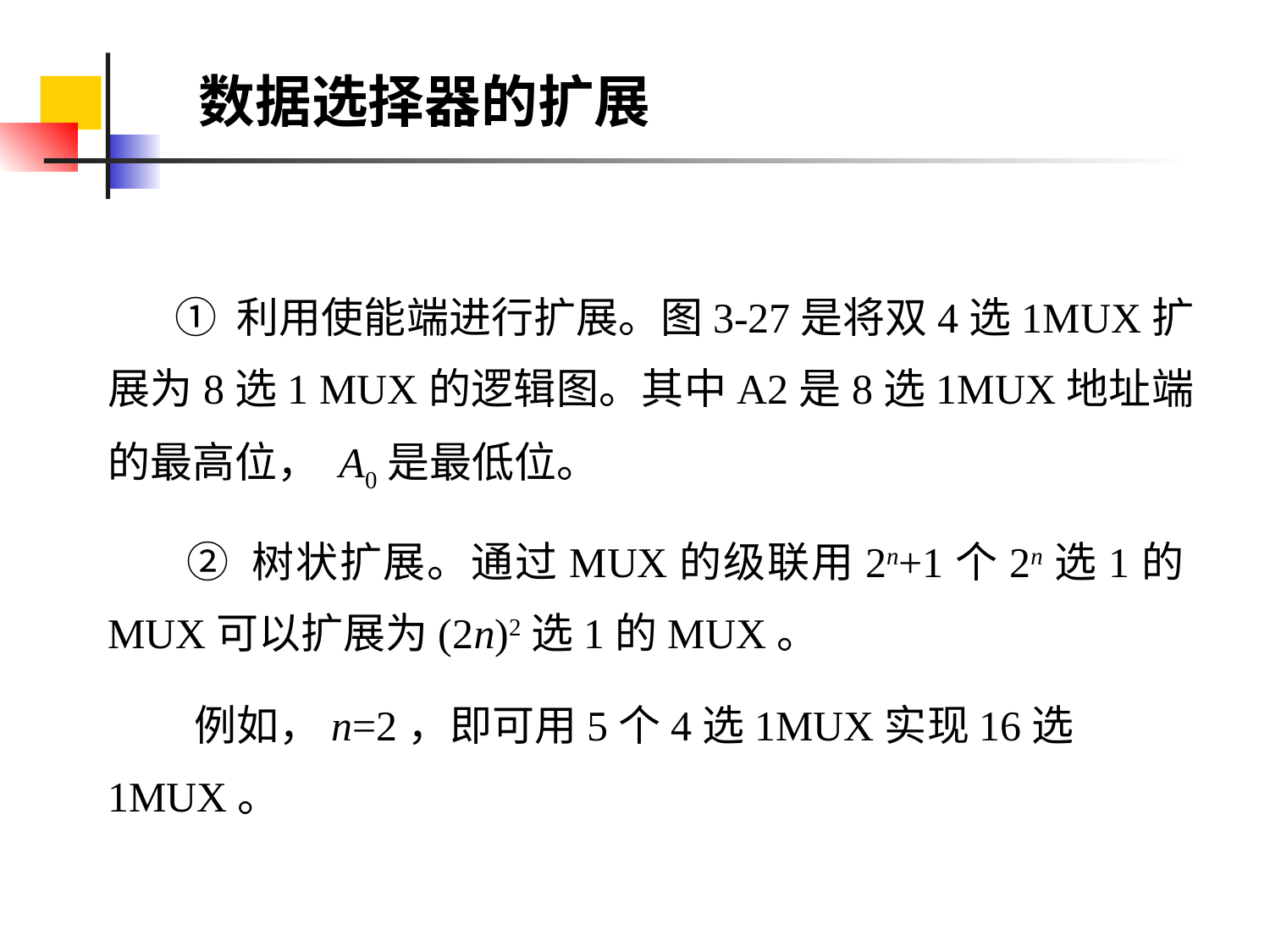

数据选择器的扩展
       ① 利用使能端进行扩展。图3-27是将双4选1MUX扩展为8选1 MUX的逻辑图。其中A2是8选1MUX地址端的最高位， A0是最低位。
       ② 树状扩展。通过MUX的级联用2n+1个2n选1的MUX可以扩展为(2n)2选1的MUX。
        例如，n=2，即可用5个4选1MUX实现16选1MUX。